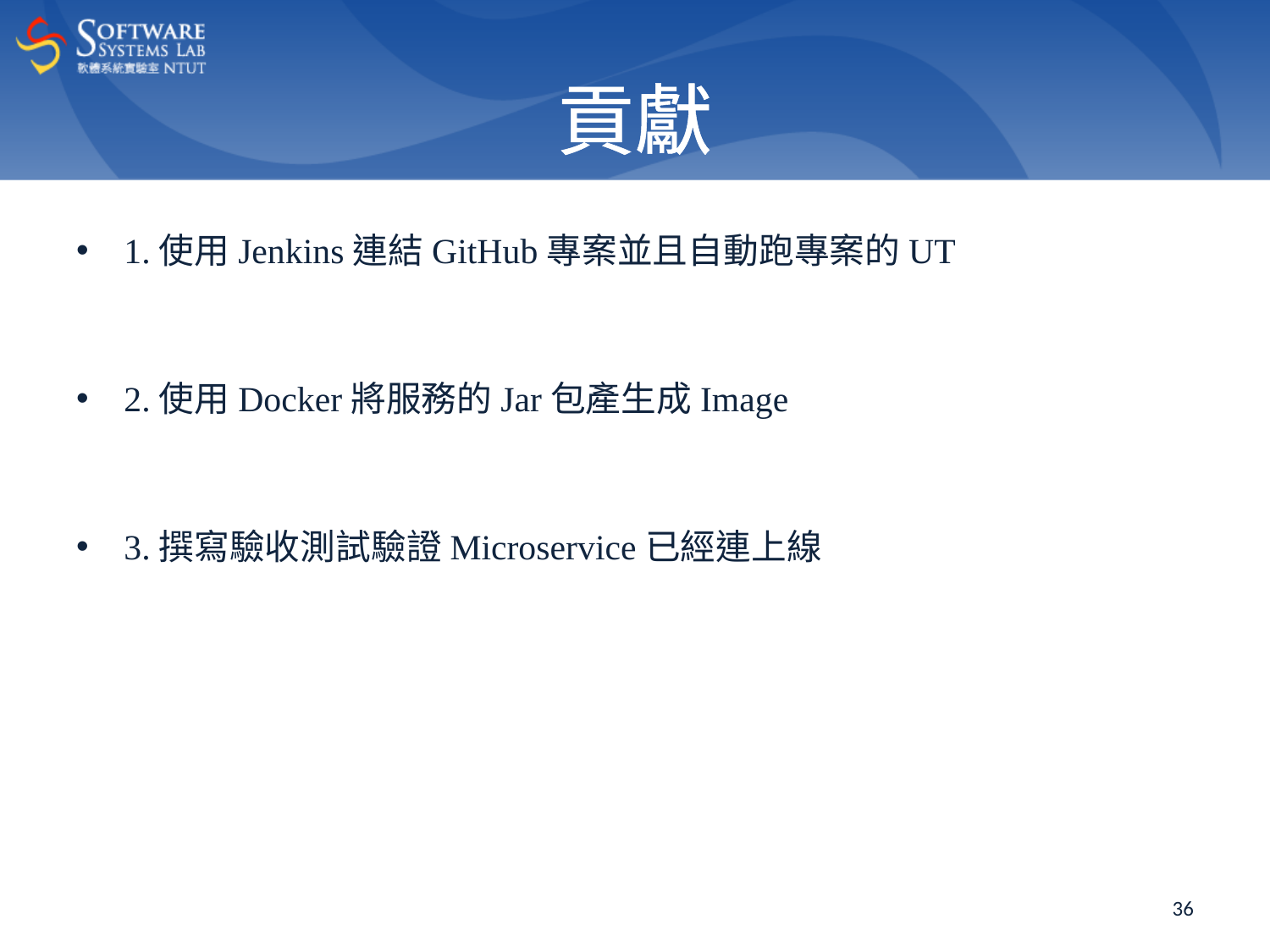

# 貢獻
1.使用Jenkins連結GitHub專案並且自動跑專案的UT

2.使用Docker將服務的Jar包產生成Image

3.撰寫驗收測試驗證Microservice已經連上線
36